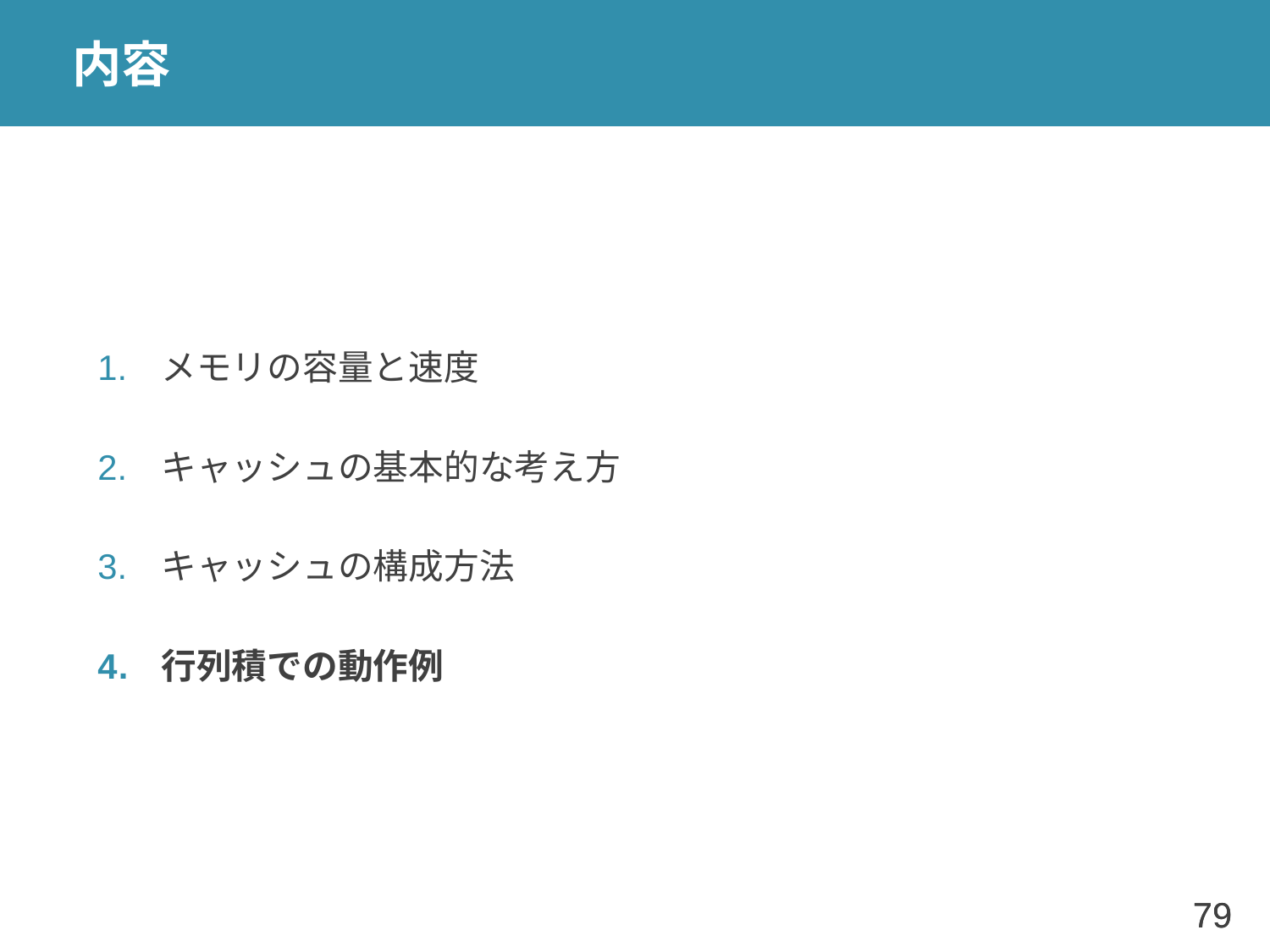

# 内容
メモリの容量と速度
キャッシュの基本的な考え方
キャッシュの構成方法
行列積での動作例